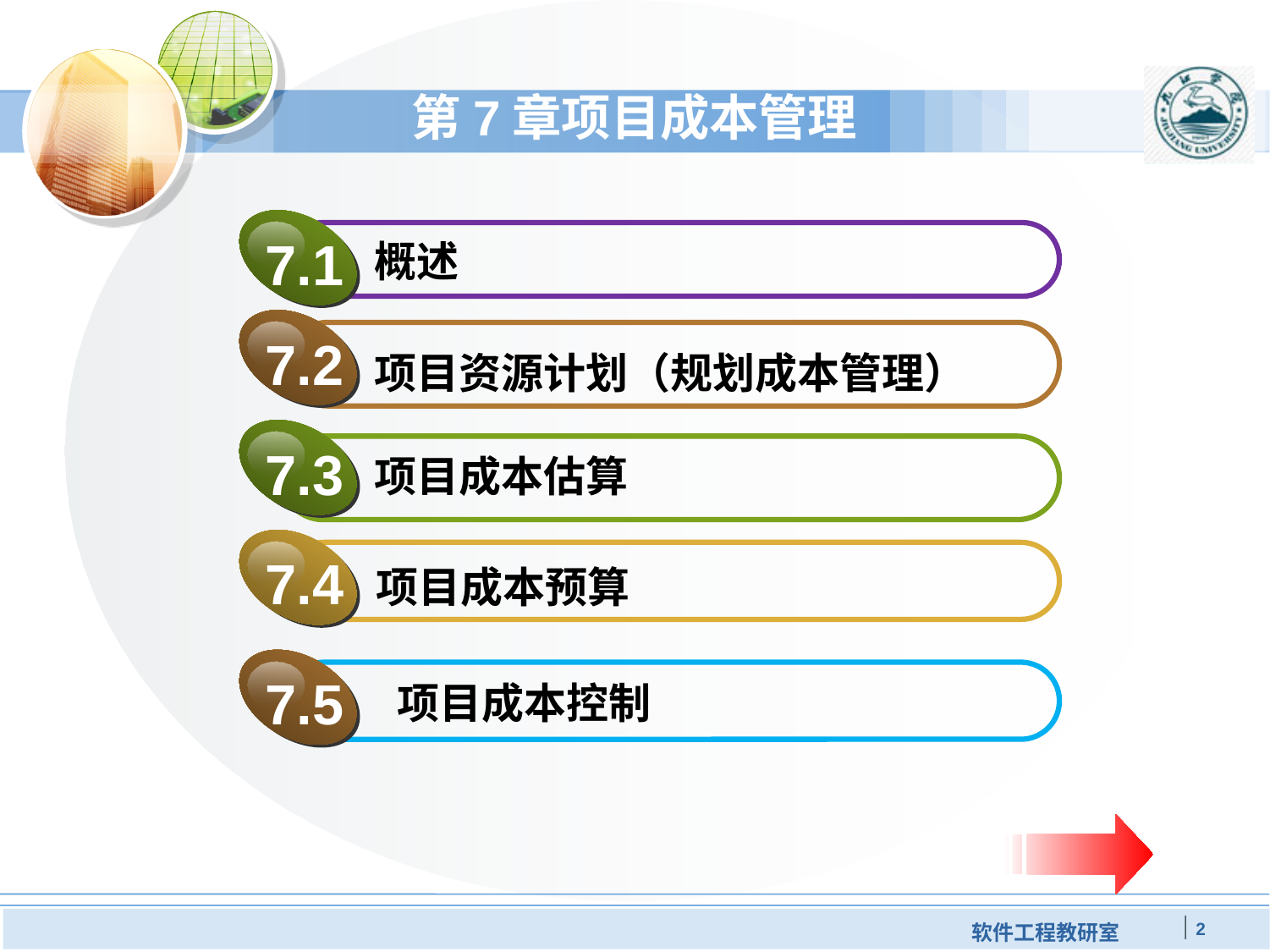

# 第7章项目成本管理

概述
7.1

7.2

项目资源计划（规划成本管理）

7.3

项目成本估算

7.4

7.5

项目成本预算
项目成本控制